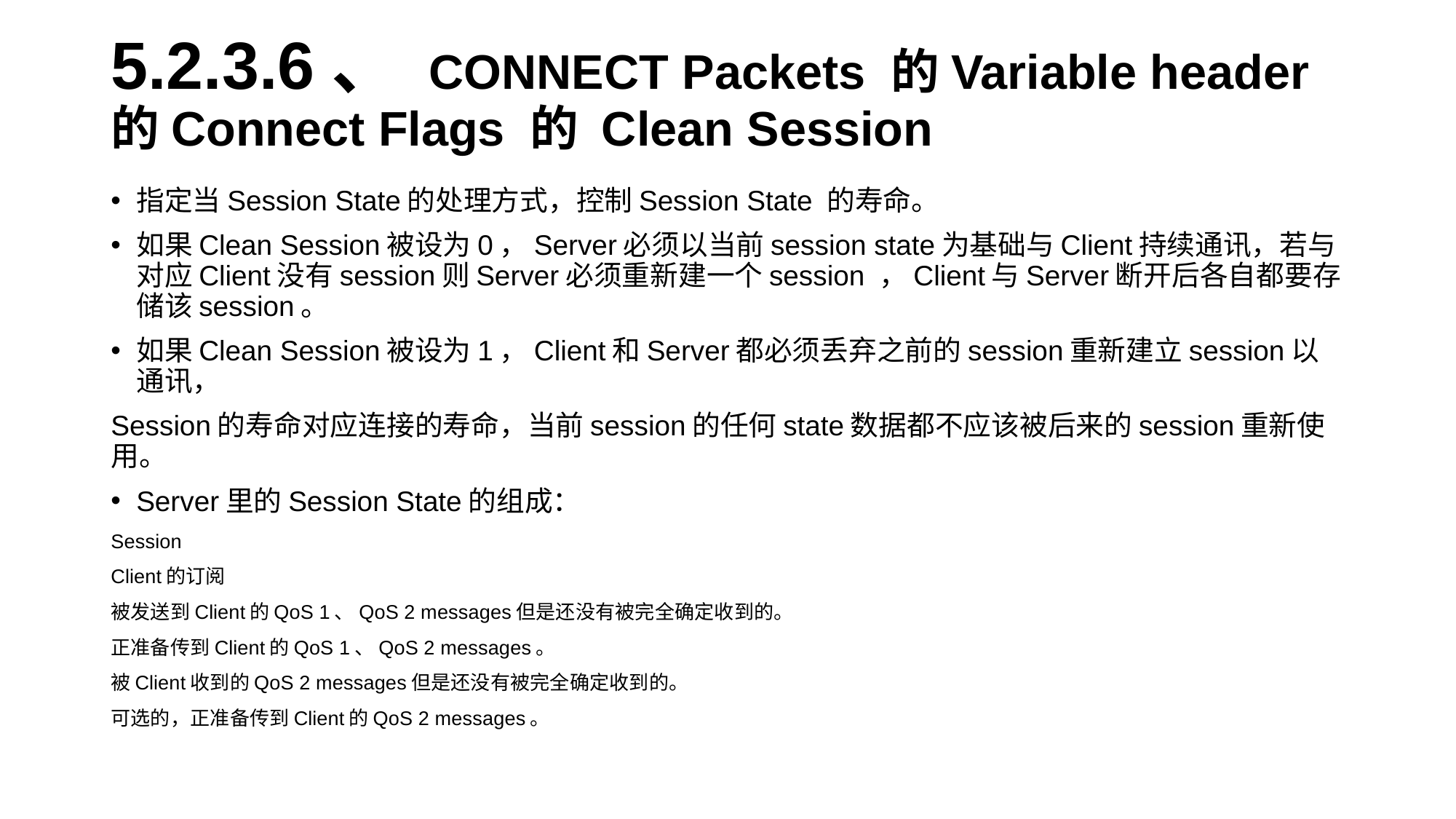

# 5.2.3.6、 CONNECT Packets 的Variable header的Connect Flags 的 Clean Session
指定当Session State的处理方式，控制Session State 的寿命。
如果Clean Session被设为0，Server必须以当前session state为基础与Client持续通讯，若与对应Client没有session则Server必须重新建一个session ，Client与Server断开后各自都要存储该session。
如果Clean Session被设为1，Client和Server都必须丢弃之前的session重新建立session以通讯，
Session的寿命对应连接的寿命，当前session的任何state数据都不应该被后来的session重新使用。
Server里的Session State的组成：
Session
Client的订阅
被发送到Client的QoS 1、QoS 2 messages但是还没有被完全确定收到的。
正准备传到Client的QoS 1、QoS 2 messages。
被Client收到的QoS 2 messages但是还没有被完全确定收到的。
可选的，正准备传到Client的QoS 2 messages。